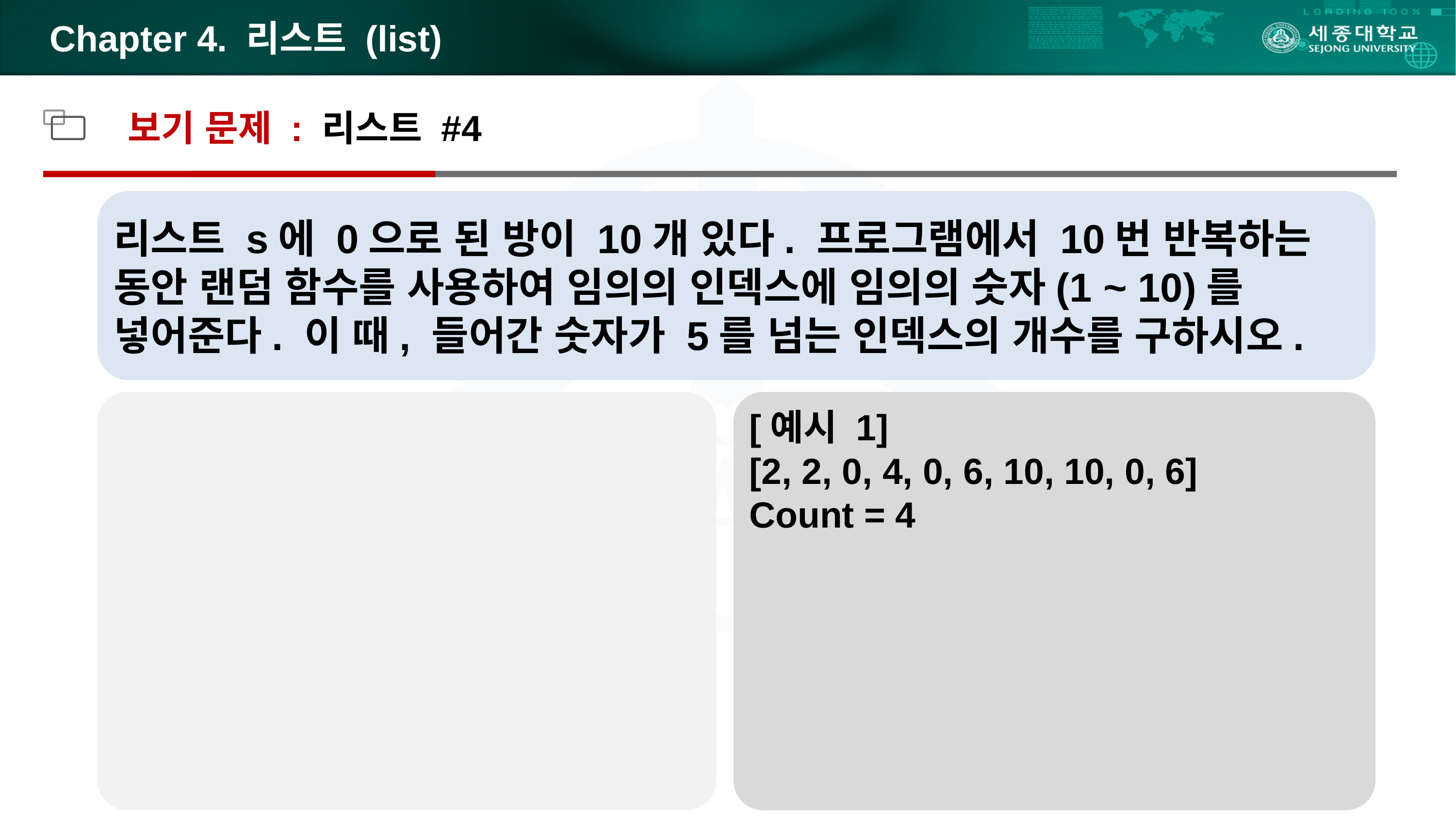

# Chapter 4. 리스트 (list)
보기 문제 : 리스트 #4
리스트 s에 0으로 된 방이 10개 있다. 프로그램에서 10번 반복하는 동안 랜덤 함수를 사용하여 임의의 인덱스에 임의의 숫자(1 ~ 10)를 넣어준다. 이 때, 들어간 숫자가 5를 넘는 인덱스의 개수를 구하시오.

[예시 1]
[2, 2, 0, 4, 0, 6, 10, 10, 0, 6]
Count = 4